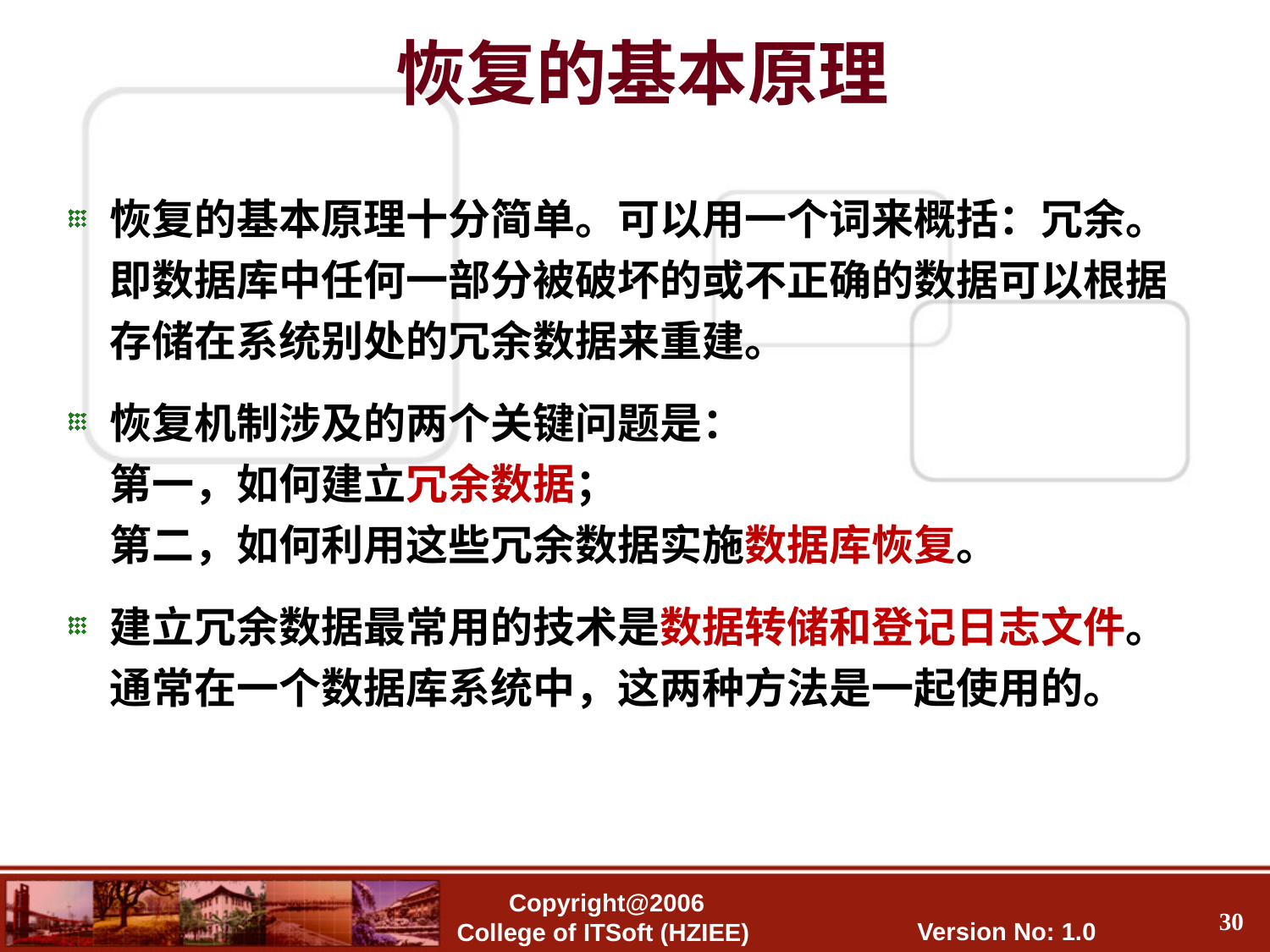

# 恢复的基本原理
恢复的基本原理十分简单。可以用一个词来概括：冗余。即数据库中任何一部分被破坏的或不正确的数据可以根据存储在系统别处的冗余数据来重建。
恢复机制涉及的两个关键问题是：
	第一，如何建立冗余数据；
	第二，如何利用这些冗余数据实施数据库恢复。
建立冗余数据最常用的技术是数据转储和登记日志文件。通常在一个数据库系统中，这两种方法是一起使用的。